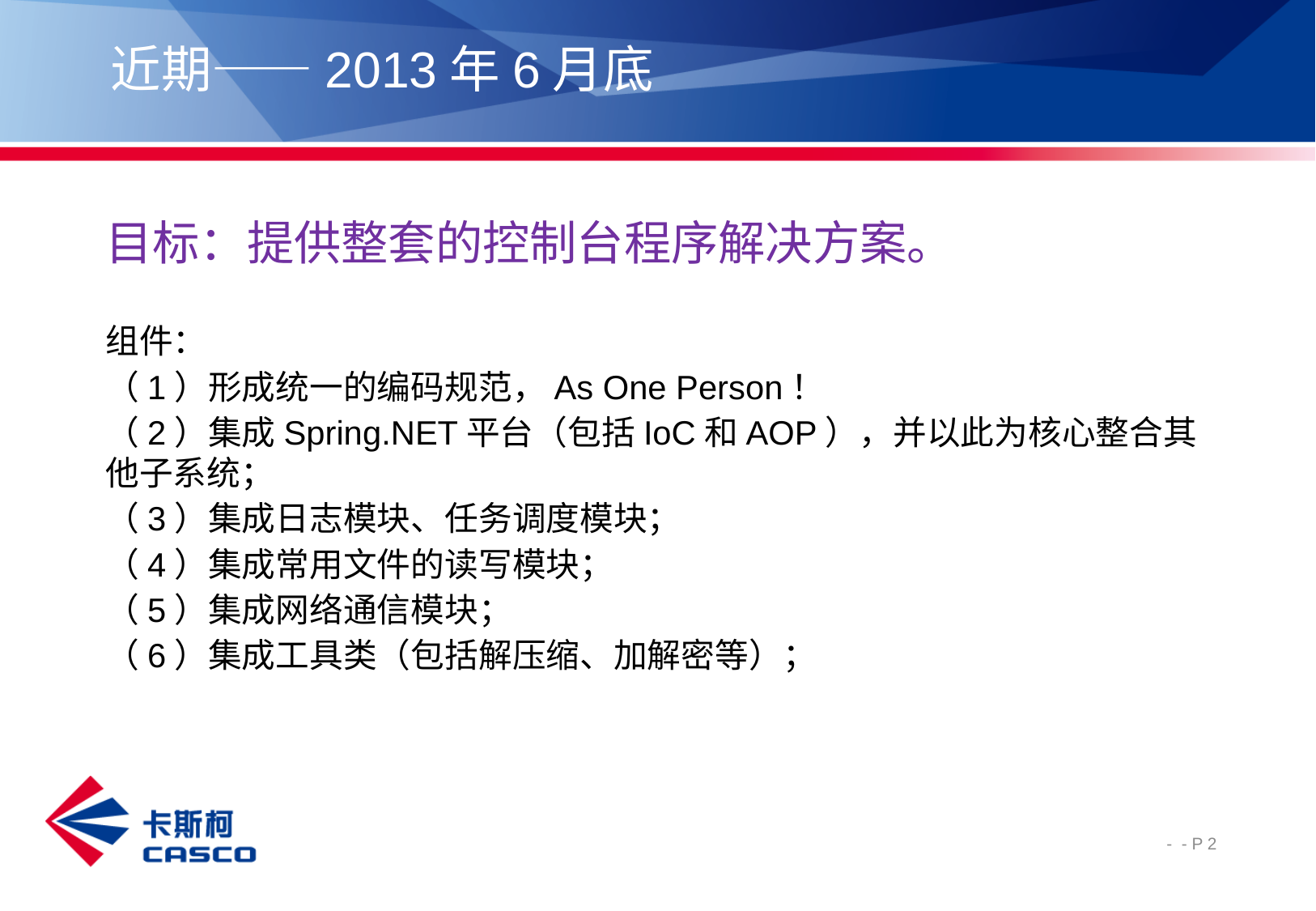

# 近期——2013年6月底
目标：提供整套的控制台程序解决方案。

组件：
（1）形成统一的编码规范，As One Person！
（2）集成Spring.NET平台（包括IoC和AOP），并以此为核心整合其他子系统；
（3）集成日志模块、任务调度模块；
（4）集成常用文件的读写模块；
（5）集成网络通信模块；
（6）集成工具类（包括解压缩、加解密等）；
 -  - P 2